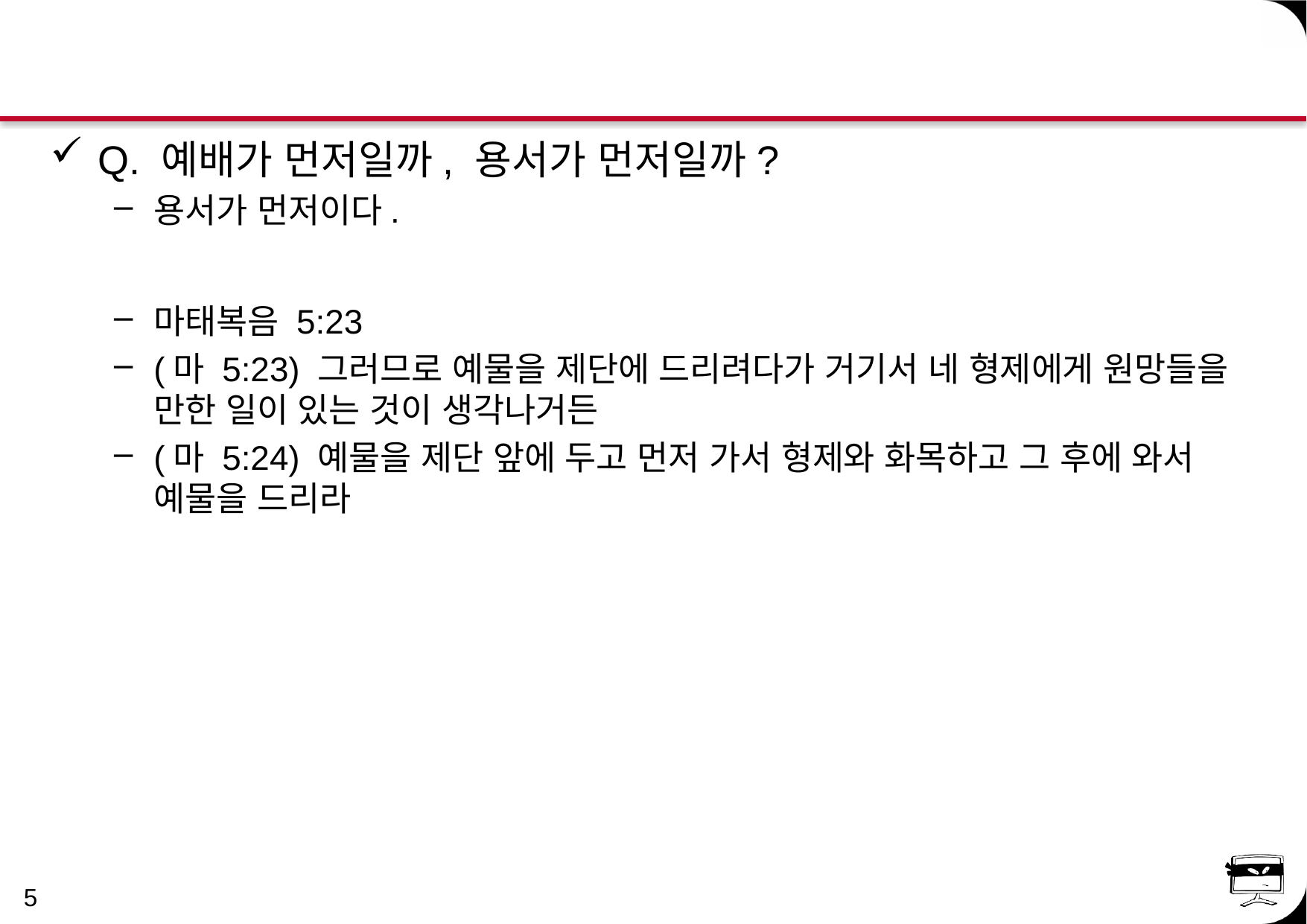

#
Q. 예배가 먼저일까, 용서가 먼저일까?
용서가 먼저이다.

마태복음 5:23
(마 5:23) 그러므로 예물을 제단에 드리려다가 거기서 네 형제에게 원망들을 만한 일이 있는 것이 생각나거든
(마 5:24) 예물을 제단 앞에 두고 먼저 가서 형제와 화목하고 그 후에 와서 예물을 드리라

5